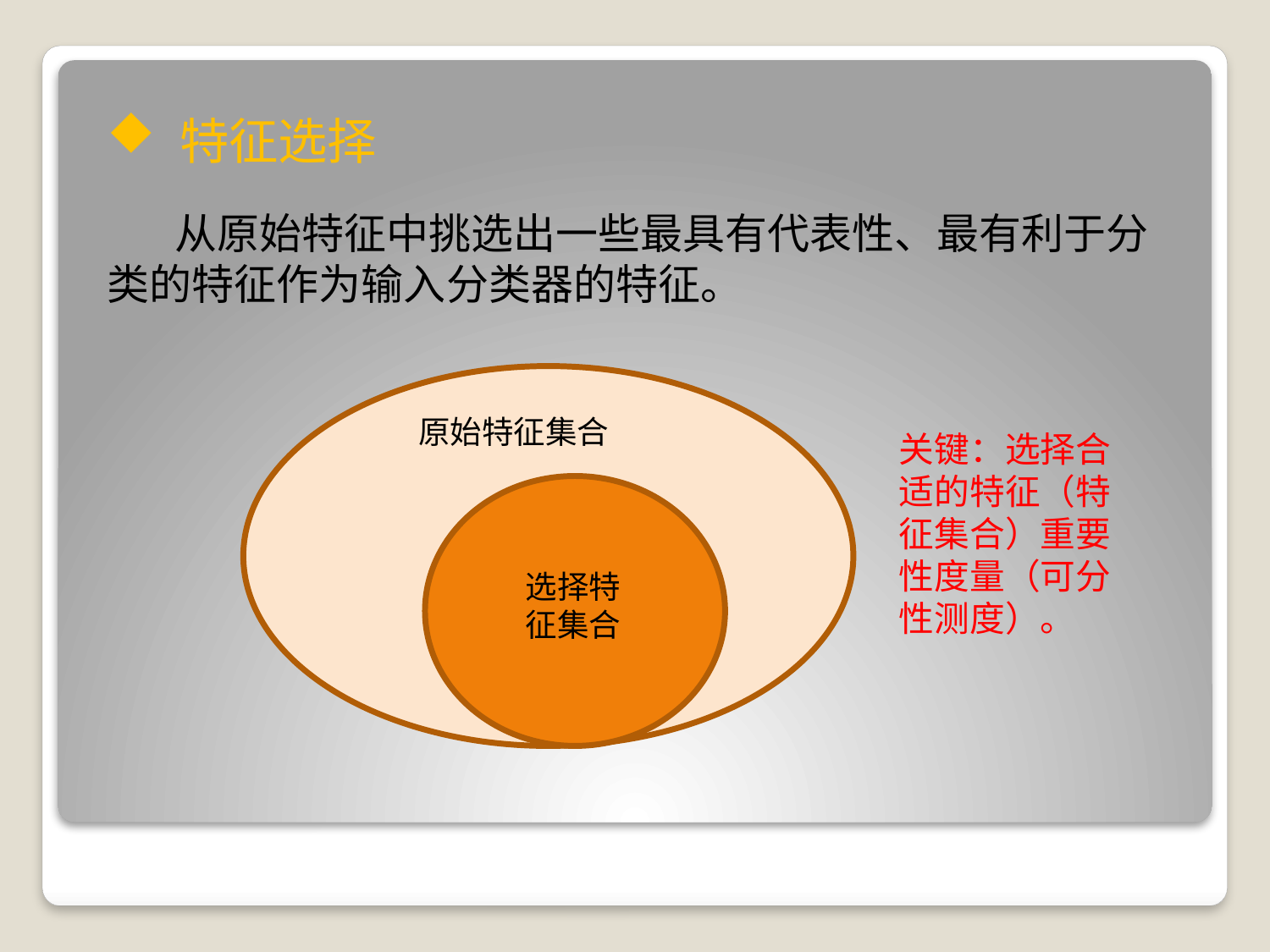

特征选择
      从原始特征中挑选出一些最具有代表性、最有利于分类的特征作为输入分类器的特征。

原始特征集合
关键：选择合适的特征（特征集合）重要性度量（可分性测度）。

选择特
征集合